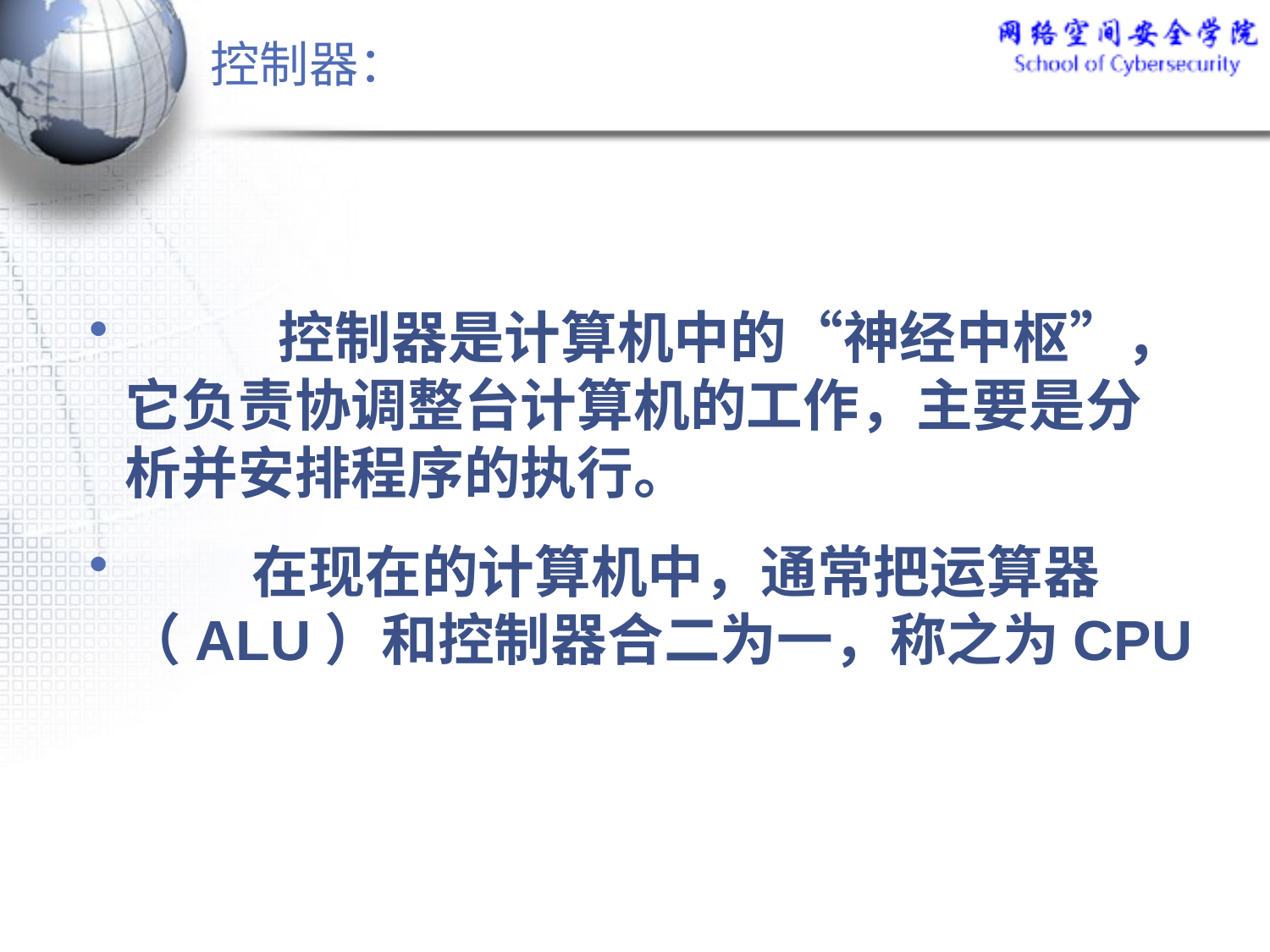

# 控制器：

	 控制器是计算机中的“神经中枢”，它负责协调整台计算机的工作，主要是分析并安排程序的执行。
	在现在的计算机中，通常把运算器（ALU）和控制器合二为一，称之为CPU